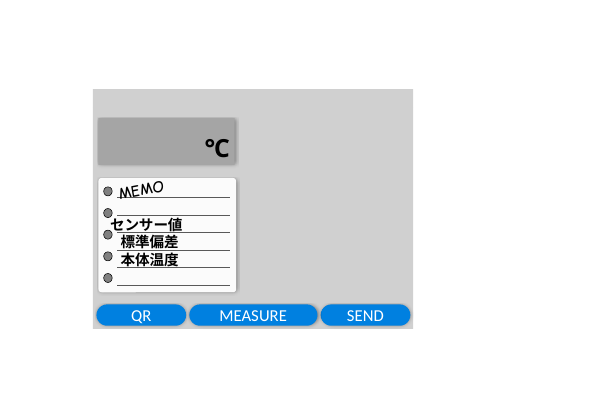

℃
MEMO

センサー値

標準偏差
本体温度

QR
MEASURE
SEND